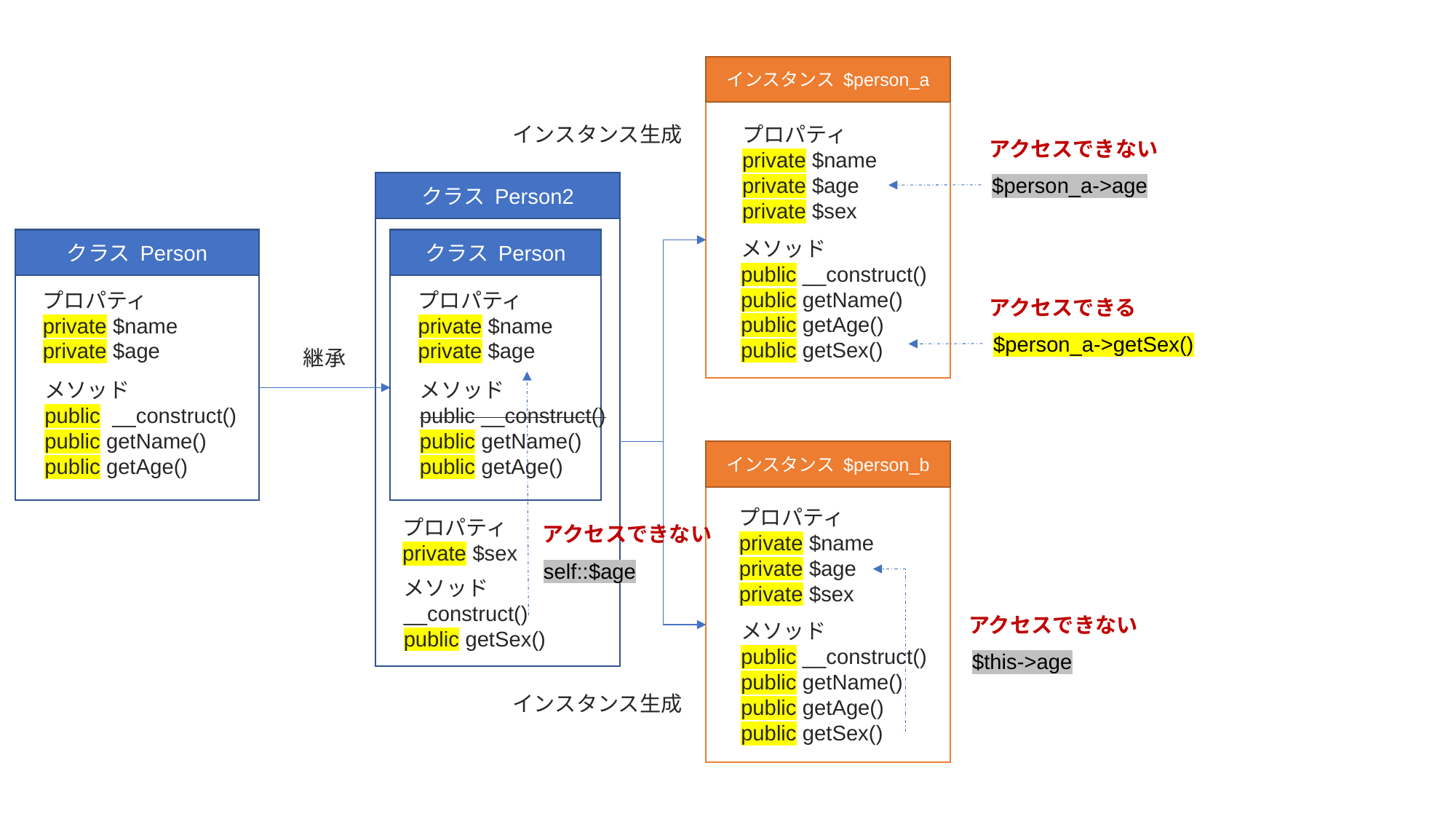

インスタンス $person_a

インスタンス生成
プロパティ
private $name
private $age
private $sex
アクセスできない
$person_a->age
クラス Person2

クラス Person
クラス Person
メソッド
public __construct()
public getName()
public getAge()
public getSex()

プロパティ
private $name
private $age
プロパティ
private $name
private $age
アクセスできる
$person_a->getSex()
継承
メソッド
public  __construct()
public getName()
public getAge()
メソッド
public __construct()
public getName()
public getAge()
インスタンス $person_b

プロパティ
private $name
private $age
private $sex
プロパティ
private $sex
アクセスできない

self::$age
メソッド
__construct()
public getSex()
アクセスできない
メソッド
public __construct()
public getName()
public getAge()
public getSex()
$this->age
インスタンス生成